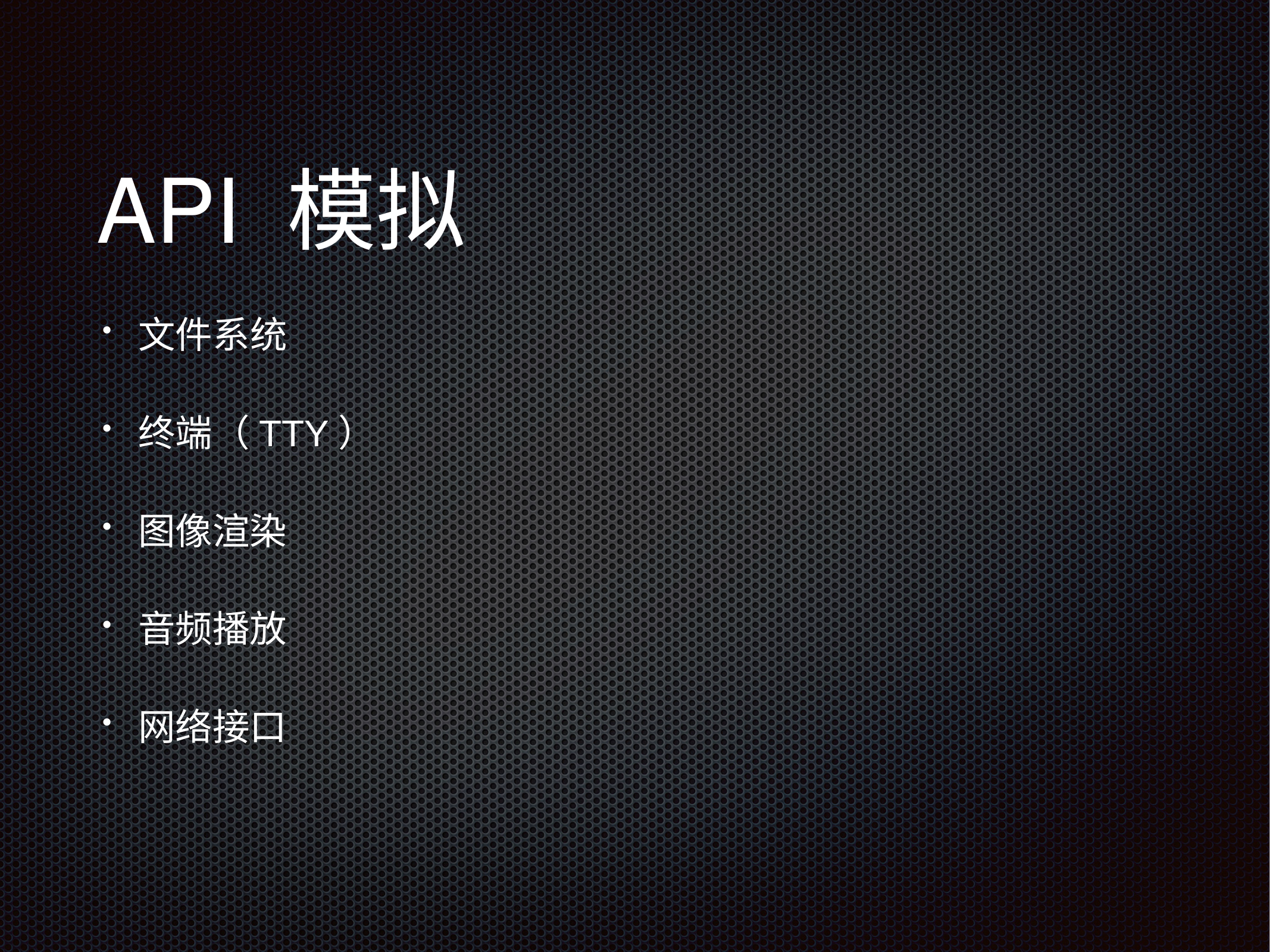

# API 模拟
文件系统
终端（TTY）
图像渲染
音频播放
网络接口